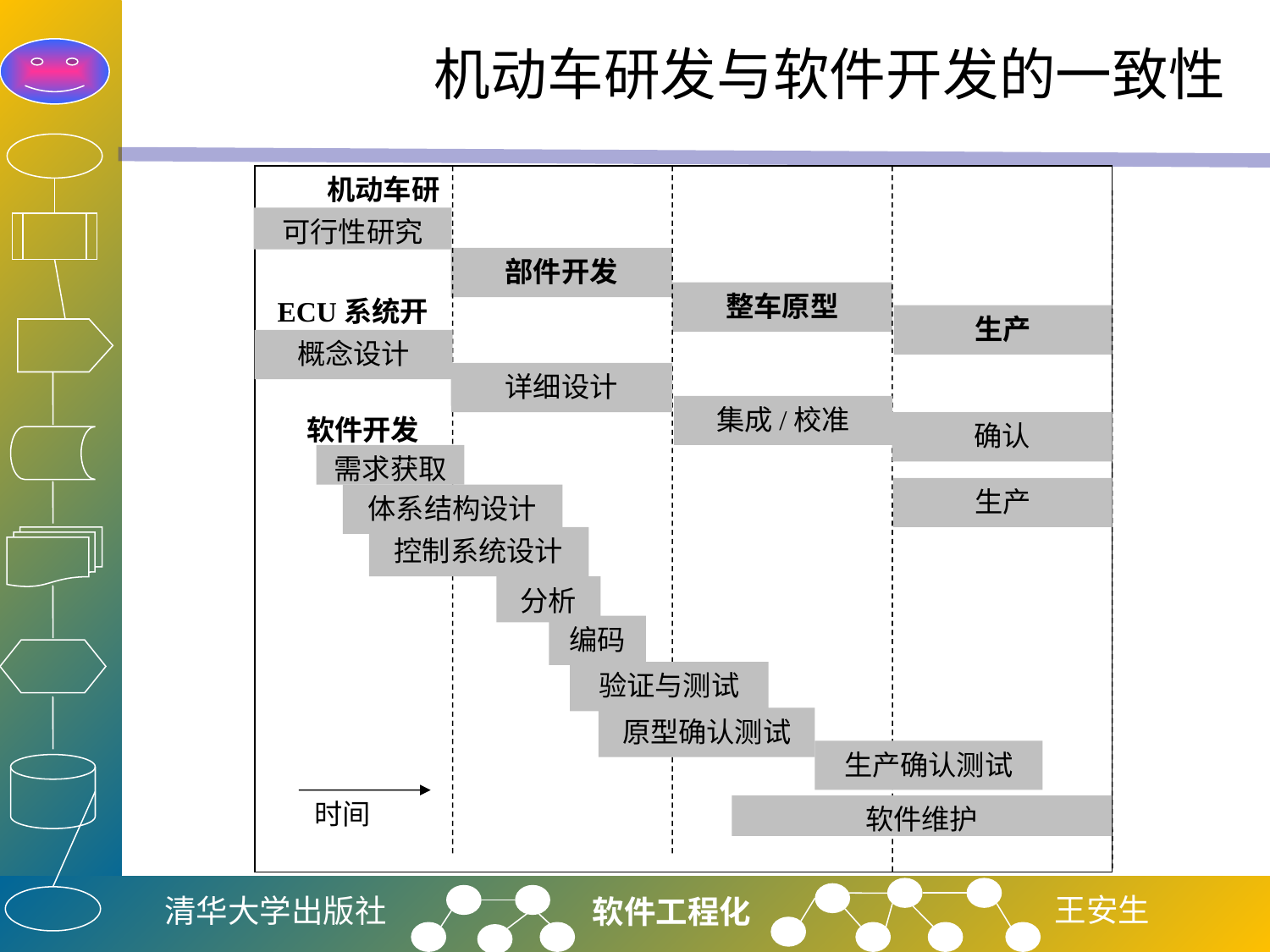

# 机动车研发与软件开发的一致性

机动车研发

可行性研究
部件开发
整车原型
ECU系统开发
生产
概念设计
详细设计
集成/校准
软件开发
确认
需求获取
生产
体系结构设计
控制系统设计
分析
编码
验证与测试
原型确认测试
生产确认测试

时间
软件维护